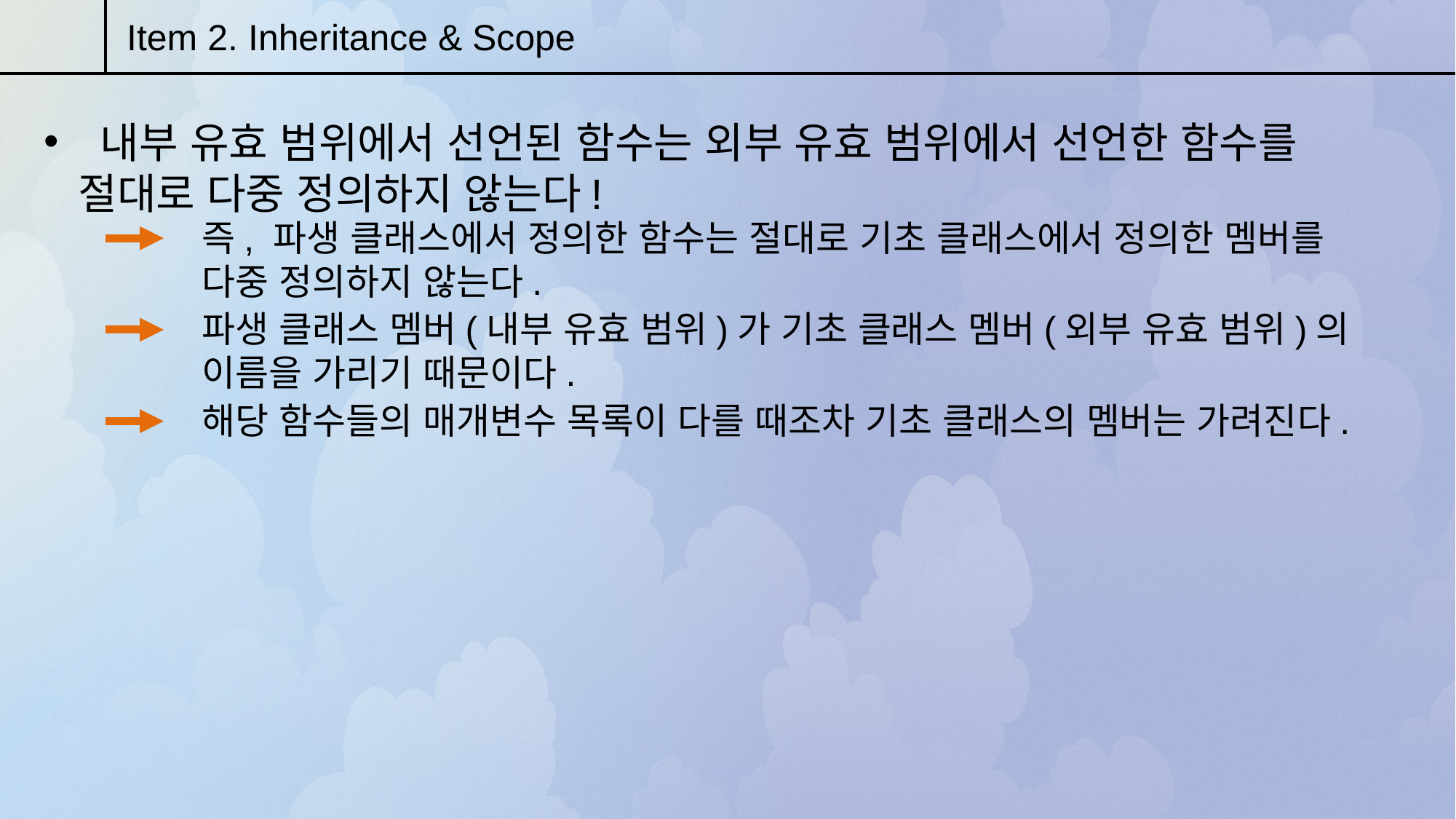

Item 2. Inheritance & Scope
 내부 유효 범위에서 선언된 함수는 외부 유효 범위에서 선언한 함수를 절대로 다중 정의하지 않는다!
즉, 파생 클래스에서 정의한 함수는 절대로 기초 클래스에서 정의한 멤버를 다중 정의하지 않는다.
파생 클래스 멤버(내부 유효 범위)가 기초 클래스 멤버(외부 유효 범위)의 이름을 가리기 때문이다.
해당 함수들의 매개변수 목록이 다를 때조차 기초 클래스의 멤버는 가려진다.